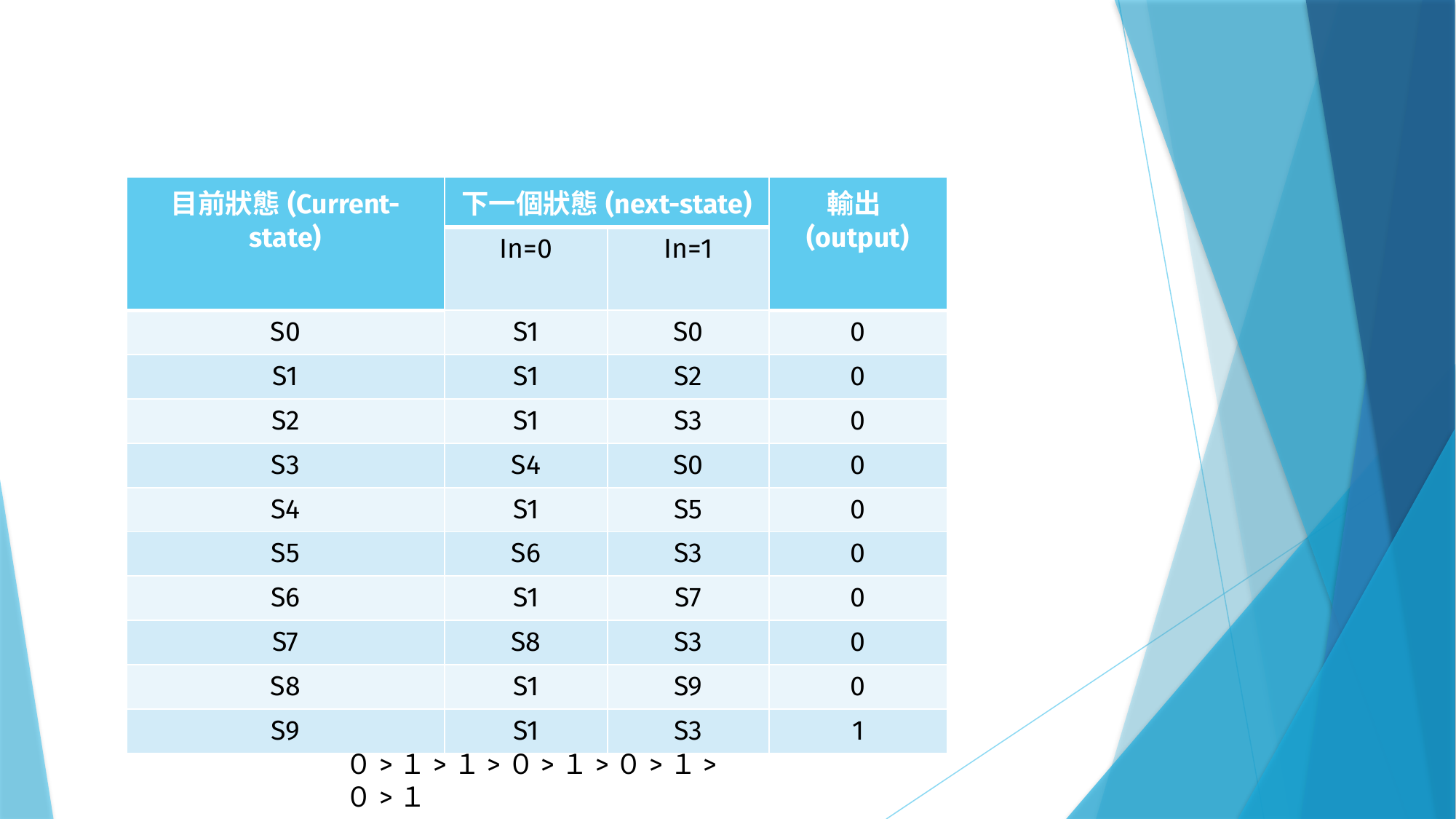

| 目前狀態(Current-state) | 下一個狀態(next-state) |  | 輸出(output) |
| --- | --- | --- | --- |
|  | In=0 | In=1 |  |
| S0 | S1 | S0 | 0 |
| S1 | S1 | S2 | 0 |
| S2 | S1 | S3 | 0 |
| S3 | S4 | S0 | 0 |
| S4 | S1 | S5 | 0 |
| S5 | S6 | S3 | 0 |
| S6 | S1 | S7 | 0 |
| S7 | S8 | S3 | 0 |
| S8 | S1 | S9 | 0 |
| S9 | S1 | S3 | 1 |
０>１>１>０>１>０>１>０>１